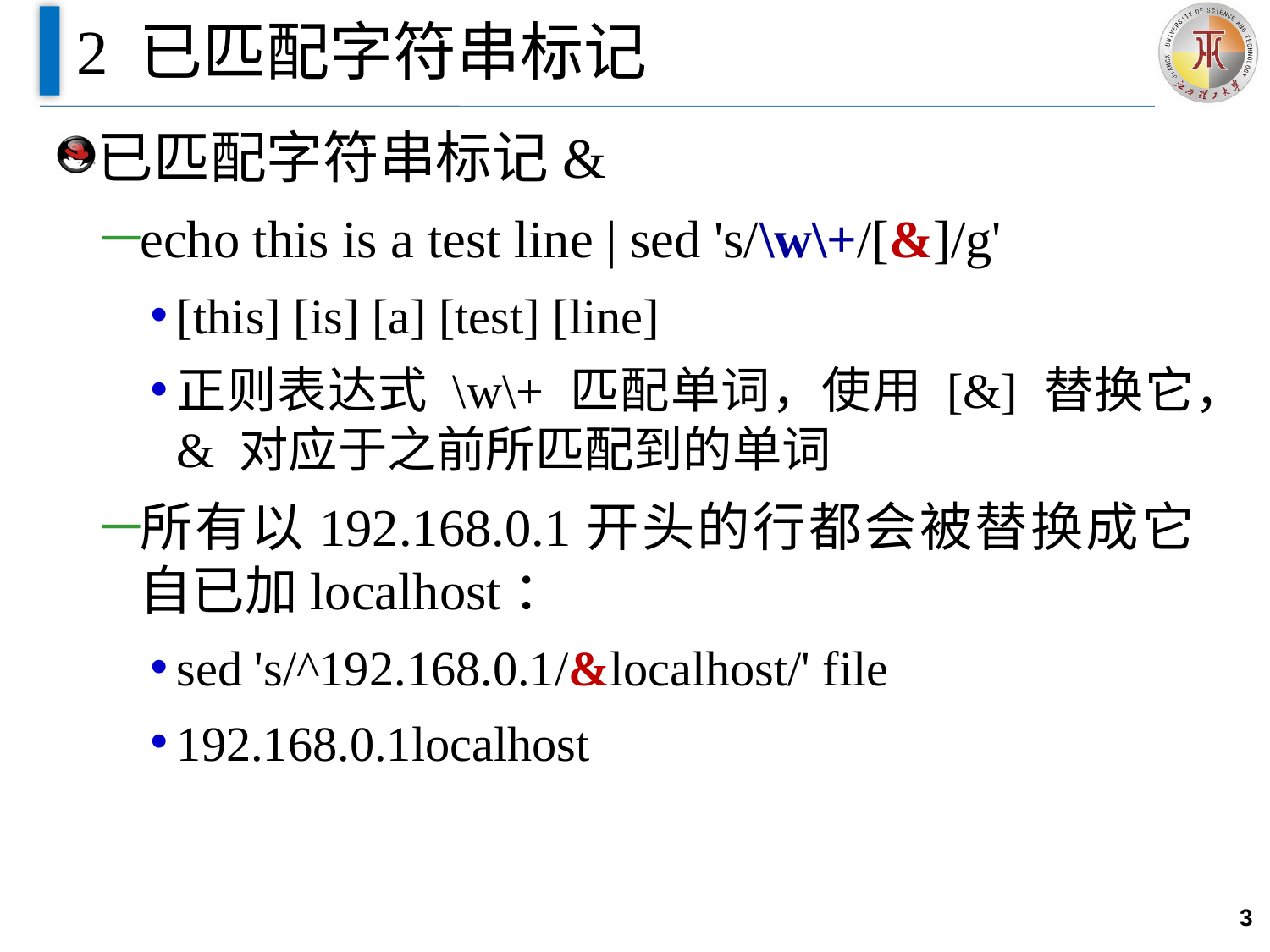

# 2 已匹配字符串标记
已匹配字符串标记&
echo this is a test line | sed 's/\w\+/[&]/g'
[this] [is] [a] [test] [line]
正则表达式 \w\+ 匹配单词，使用 [&] 替换它，& 对应于之前所匹配到的单词
所有以192.168.0.1开头的行都会被替换成它自已加localhost：
sed 's/^192.168.0.1/&localhost/' file
192.168.0.1localhost
3